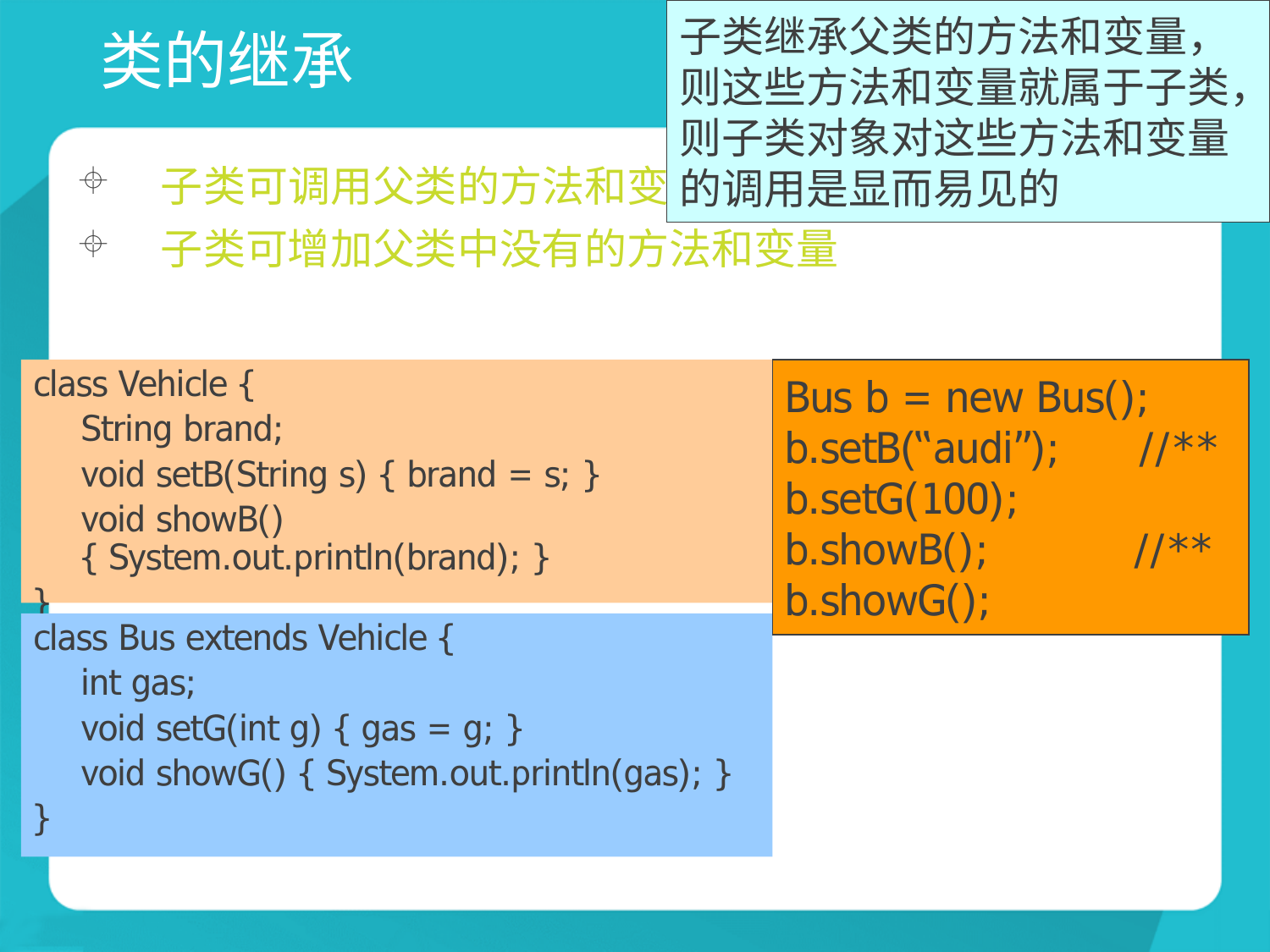

# 类的继承
子类继承父类的方法和变量，
则这些方法和变量就属于子类，
则子类对象对这些方法和变量
的调用是显而易见的
子类可调用父类的方法和变量
子类可增加父类中没有的方法和变量
class Vehicle {
	String brand;
	void setB(String s) { brand = s; }
	void showB() { System.out.println(brand); }
}
Bus b = new Bus();
b.setB(“audi”);      //**
b.setG(100);
b.showB();           //**
b.showG();
class Bus extends Vehicle {
	int gas;
	void setG(int g) { gas = g; }
	void showG() { System.out.println(gas); }
}
83